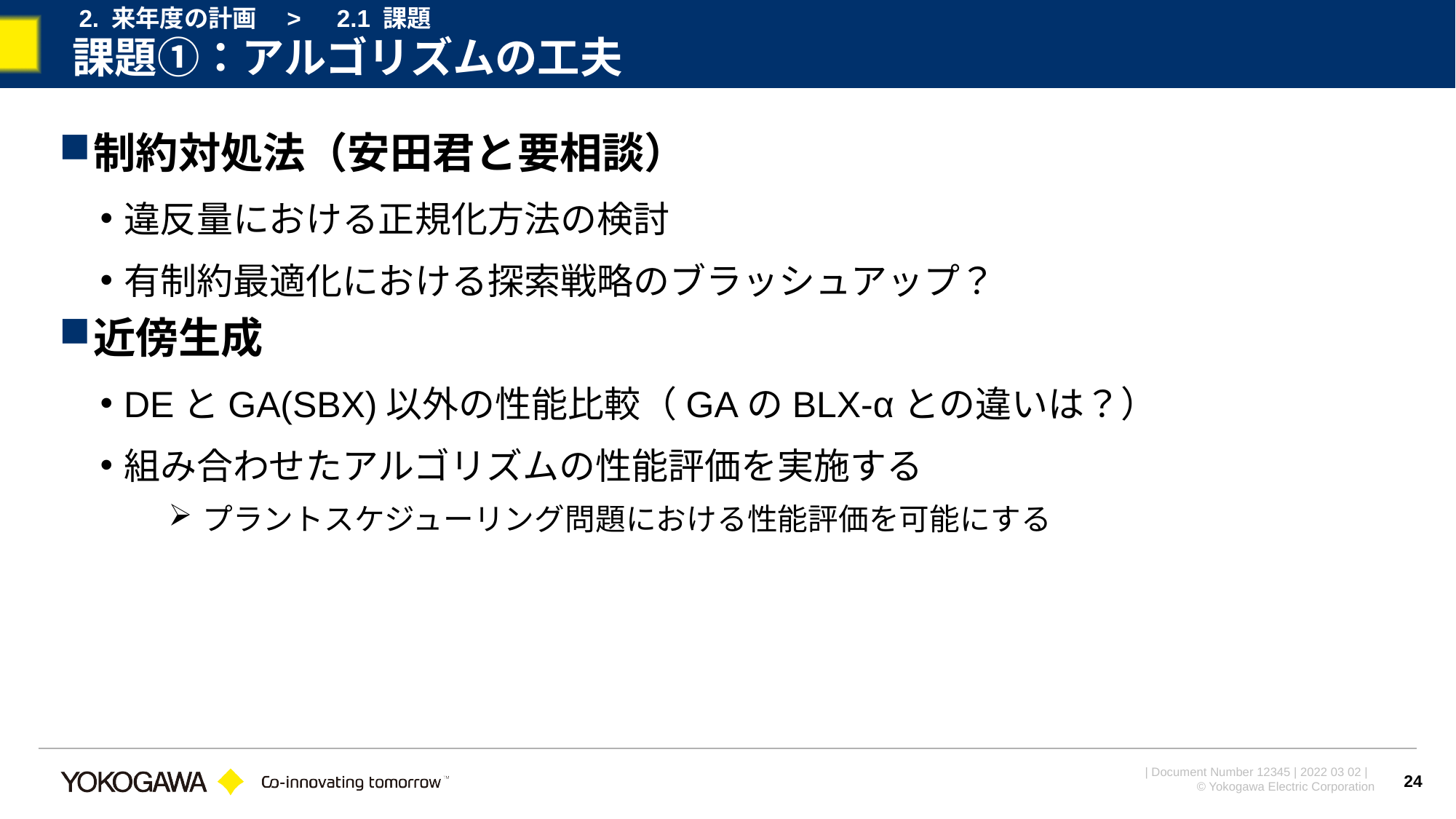

2. 来年度の計画　>　2.1 課題
# 課題①：アルゴリズムの工夫
制約対処法（安田君と要相談）
違反量における正規化方法の検討
有制約最適化における探索戦略のブラッシュアップ？
近傍生成
DEとGA(SBX)以外の性能比較（GAのBLX-αとの違いは？）
組み合わせたアルゴリズムの性能評価を実施する
プラントスケジューリング問題における性能評価を可能にする
24